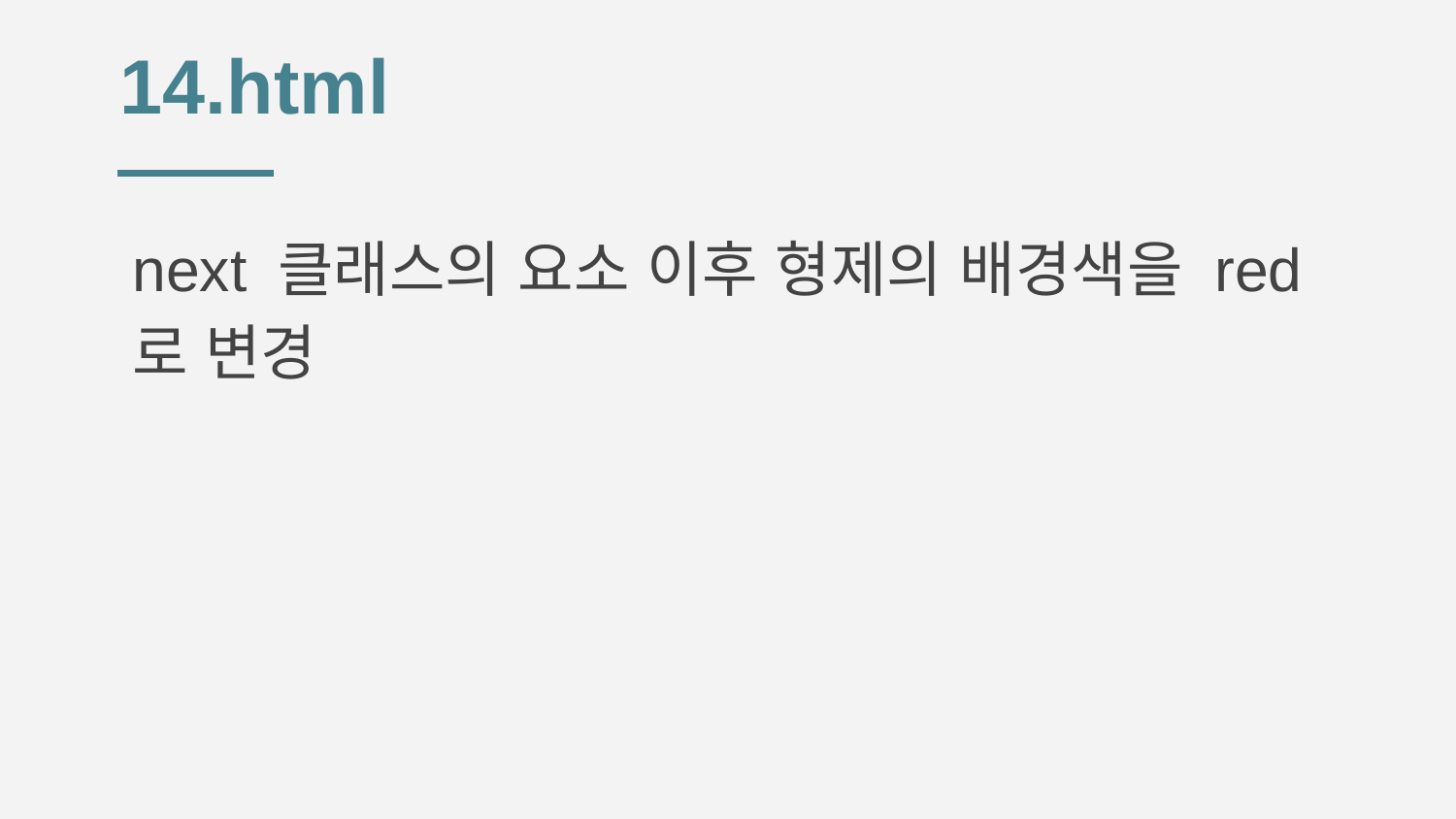

# 14.html
next 클래스의 요소 이후 형제의 배경색을 red로 변경